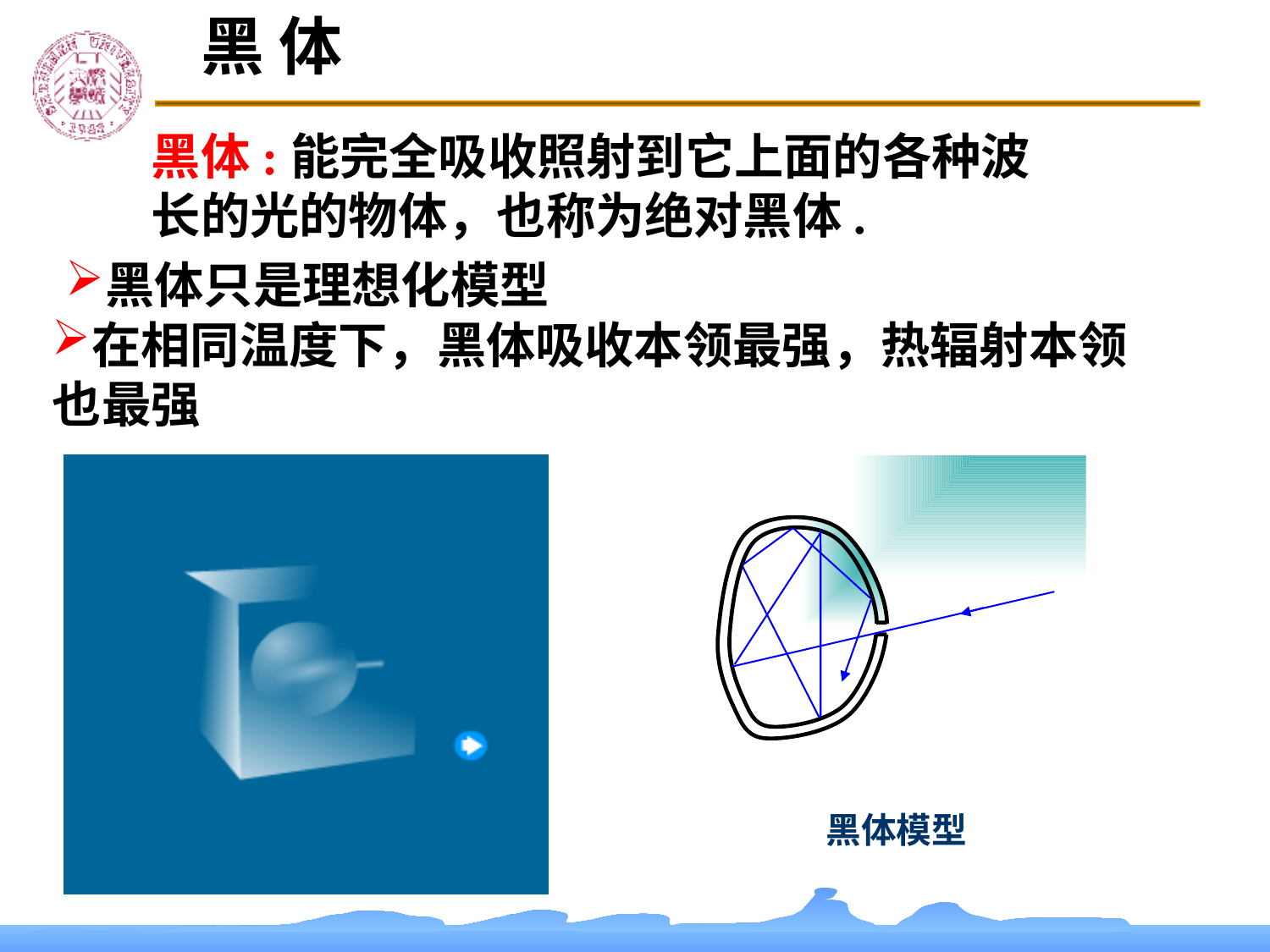

黑 体
黑体:能完全吸收照射到它上面的各种波长的光的物体，也称为绝对黑体.
黑体只是理想化模型
在相同温度下，黑体吸收本领最强，热辐射本领也最强

黑体模型